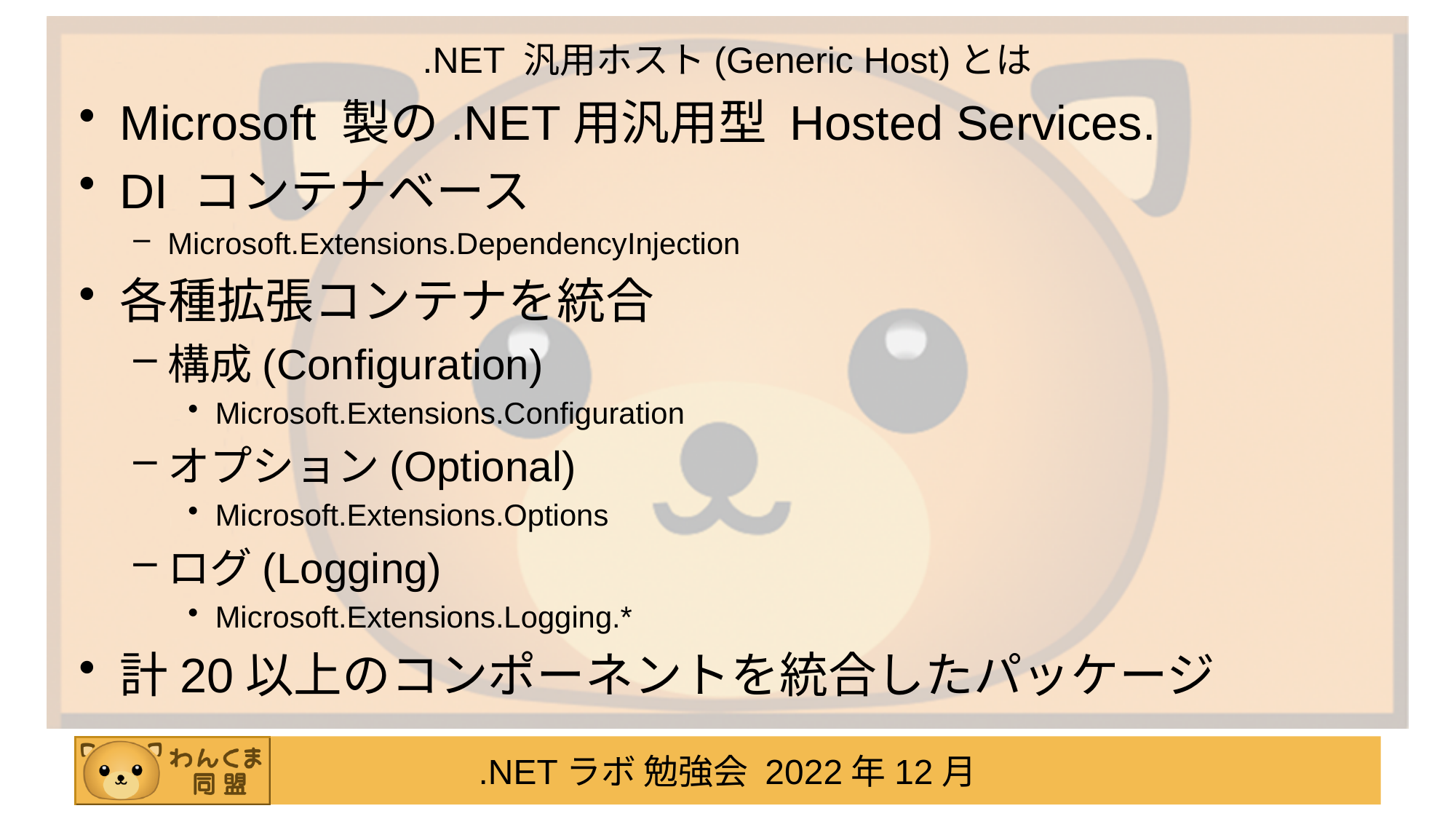

# .NET 汎用ホスト(Generic Host)とは
Microsoft 製の.NET用汎用型 Hosted Services.
DI コンテナベース
Microsoft.Extensions.DependencyInjection
各種拡張コンテナを統合
構成(Configuration)
Microsoft.Extensions.Configuration
オプション(Optional)
Microsoft.Extensions.Options
ログ(Logging)
Microsoft.Extensions.Logging.*
計20以上のコンポーネントを統合したパッケージ